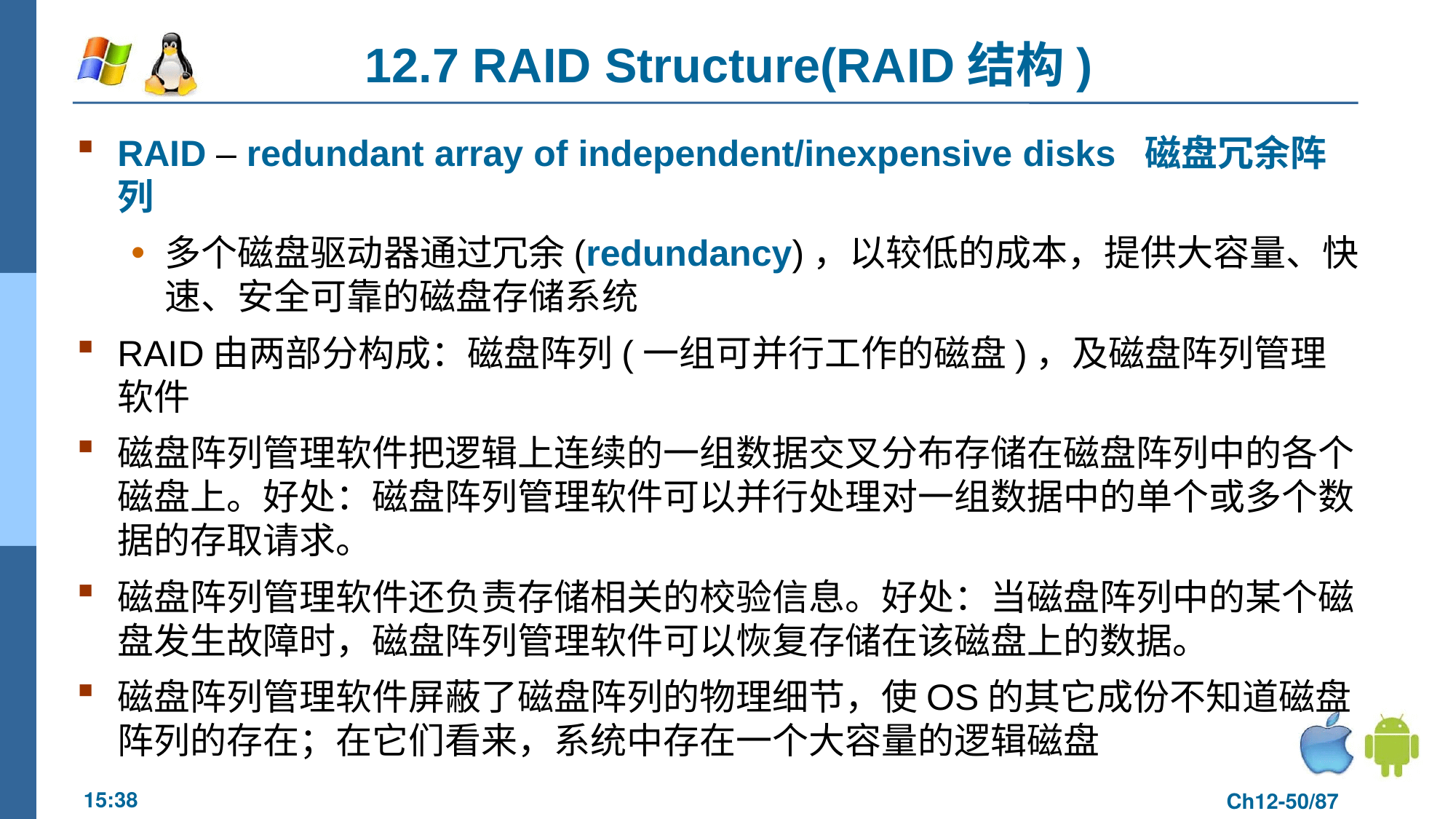

# 12.7 RAID Structure(RAID结构)
RAID – redundant array of independent/inexpensive disks  磁盘冗余阵列
多个磁盘驱动器通过冗余(redundancy)，以较低的成本，提供大容量、快速、安全可靠的磁盘存储系统
RAID由两部分构成：磁盘阵列(一组可并行工作的磁盘)，及磁盘阵列管理软件
磁盘阵列管理软件把逻辑上连续的一组数据交叉分布存储在磁盘阵列中的各个磁盘上。好处：磁盘阵列管理软件可以并行处理对一组数据中的单个或多个数据的存取请求。
磁盘阵列管理软件还负责存储相关的校验信息。好处：当磁盘阵列中的某个磁盘发生故障时，磁盘阵列管理软件可以恢复存储在该磁盘上的数据。
磁盘阵列管理软件屏蔽了磁盘阵列的物理细节，使OS的其它成份不知道磁盘阵列的存在；在它们看来，系统中存在一个大容量的逻辑磁盘